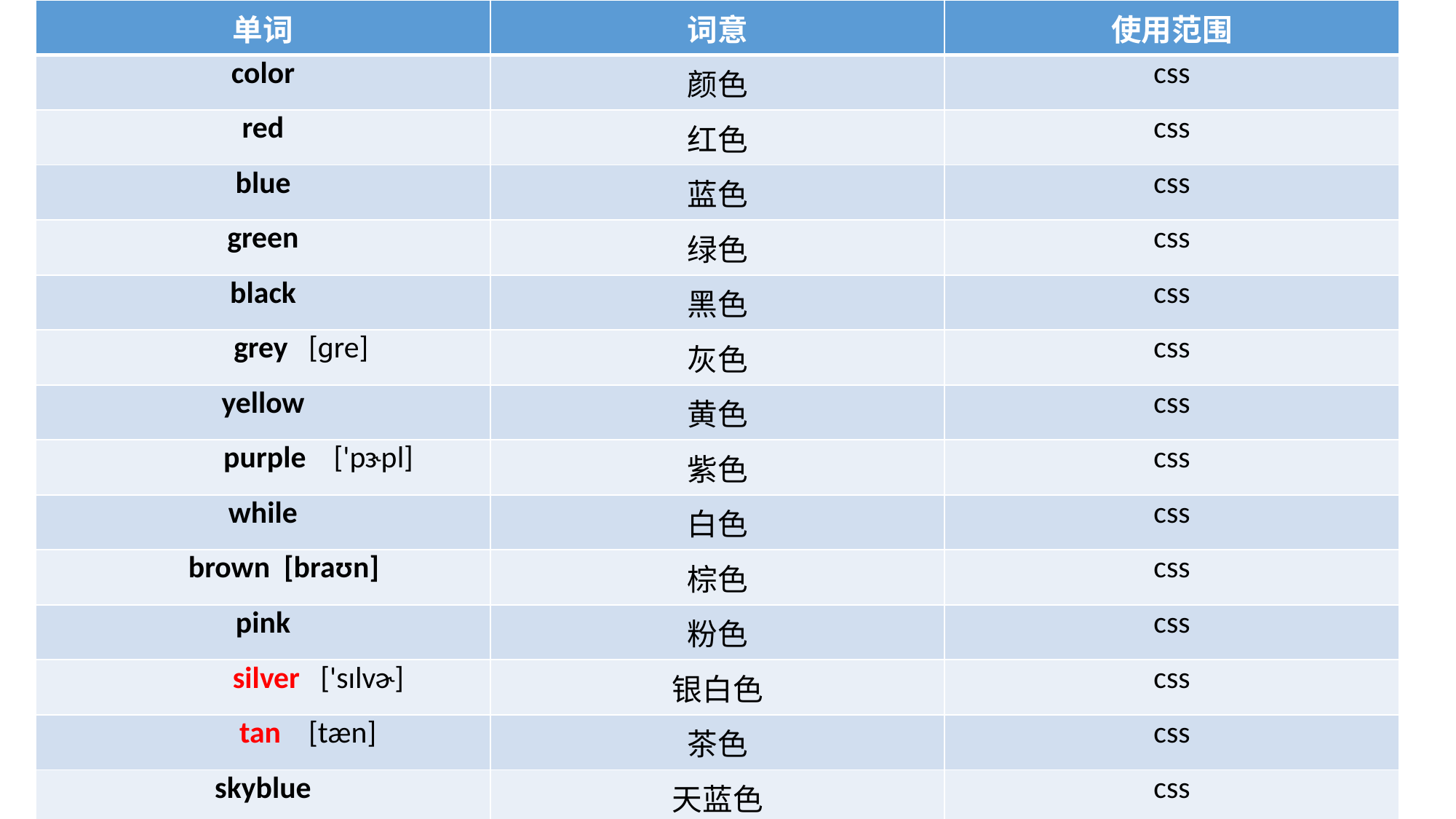

| 单词 | 词意 | 使用范围 |
| --- | --- | --- |
| color | 颜色 | css |
| red | 红色 | css |
| blue | 蓝色 | css |
| green | 绿色 | css |
| black | 黑色 | css |
| grey [ɡre] | 灰色 | css |
| yellow | 黄色 | css |
| purple ['pɝpl] | 紫色 | css |
| while | 白色 | css |
| brown [braʊn] | 棕色 | css |
| pink | 粉色 | css |
| silver ['sɪlvɚ] | 银白色 | css |
| tan [tæn] | 茶色 | css |
| skyblue | 天蓝色 | css |
| family | 家庭 | css |
| size | 大小 | css |